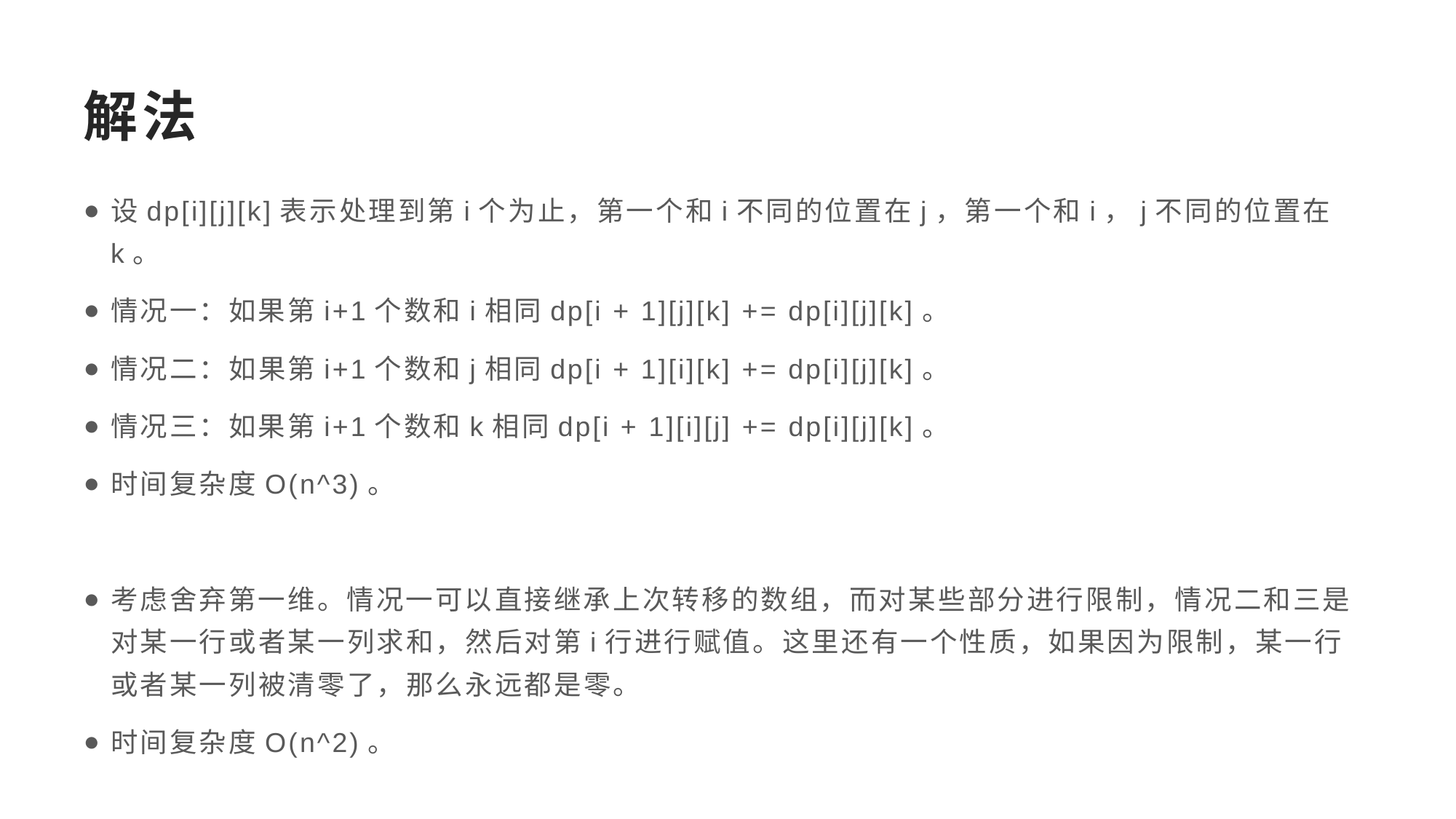

# 解法
设dp[i][j][k]表示处理到第i个为止，第一个和i不同的位置在j，第一个和i，j不同的位置在k。
情况一：如果第i+1个数和i相同dp[i + 1][j][k] += dp[i][j][k]。
情况二：如果第i+1个数和j相同dp[i + 1][i][k] += dp[i][j][k]。
情况三：如果第i+1个数和k相同dp[i + 1][i][j] += dp[i][j][k]。
时间复杂度O(n^3)。

考虑舍弃第一维。情况一可以直接继承上次转移的数组，而对某些部分进行限制，情况二和三是对某一行或者某一列求和，然后对第i行进行赋值。这里还有一个性质，如果因为限制，某一行或者某一列被清零了，那么永远都是零。
时间复杂度O(n^2)。